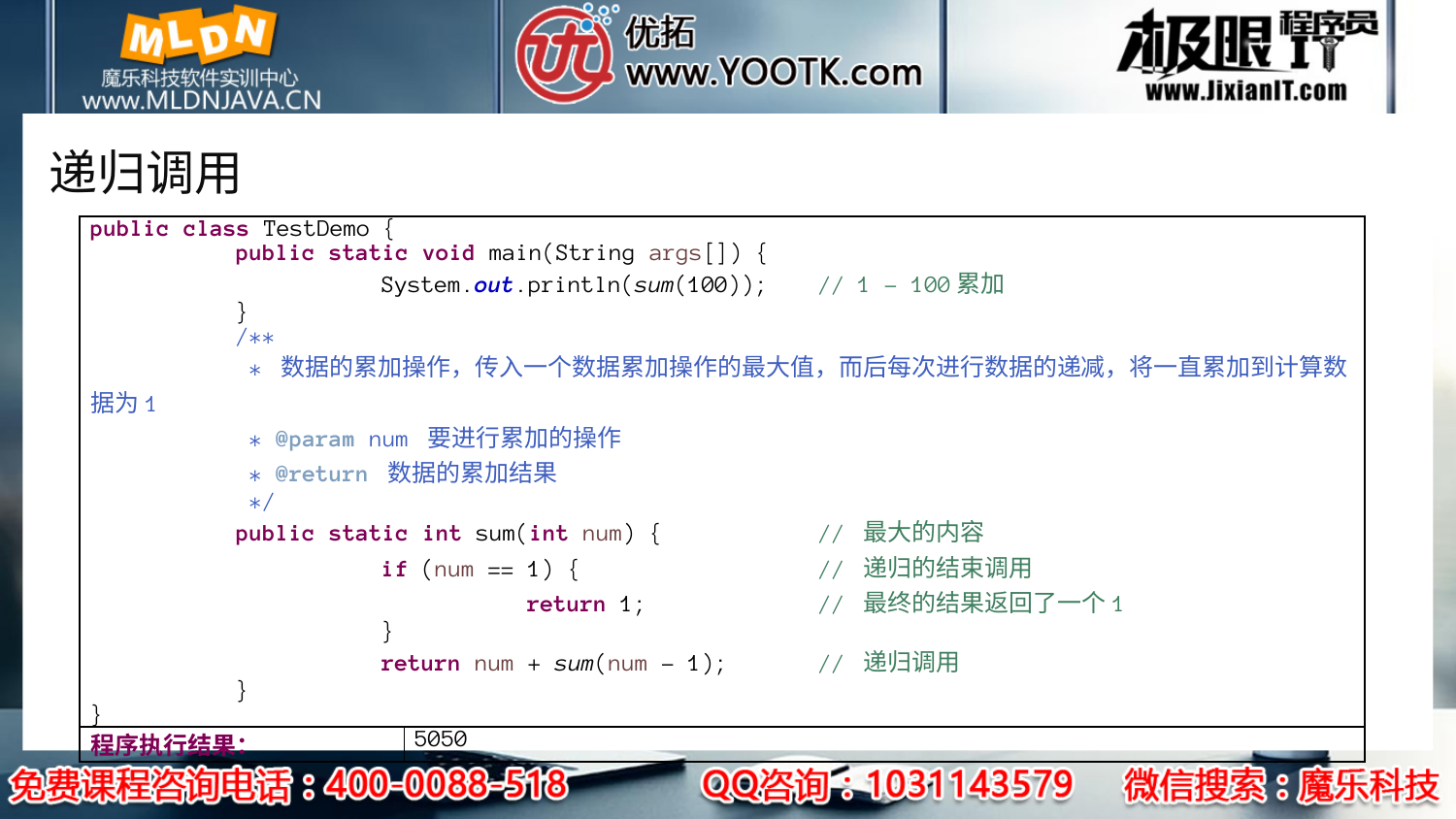

# 递归调用
| public class TestDemo { public static void main(String args[]) { System.out.println(sum(100)); // 1 - 100累加 } /\*\* \* 数据的累加操作，传入一个数据累加操作的最大值，而后每次进行数据的递减，将一直累加到计算数据为1 \* @param num 要进行累加的操作 \* @return 数据的累加结果 \*/ public static int sum(int num) { // 最大的内容 if (num == 1) { // 递归的结束调用 return 1; // 最终的结果返回了一个1 } return num + sum(num - 1); // 递归调用 } } |  |
| --- | --- |
| 程序执行结果： | 5050 |